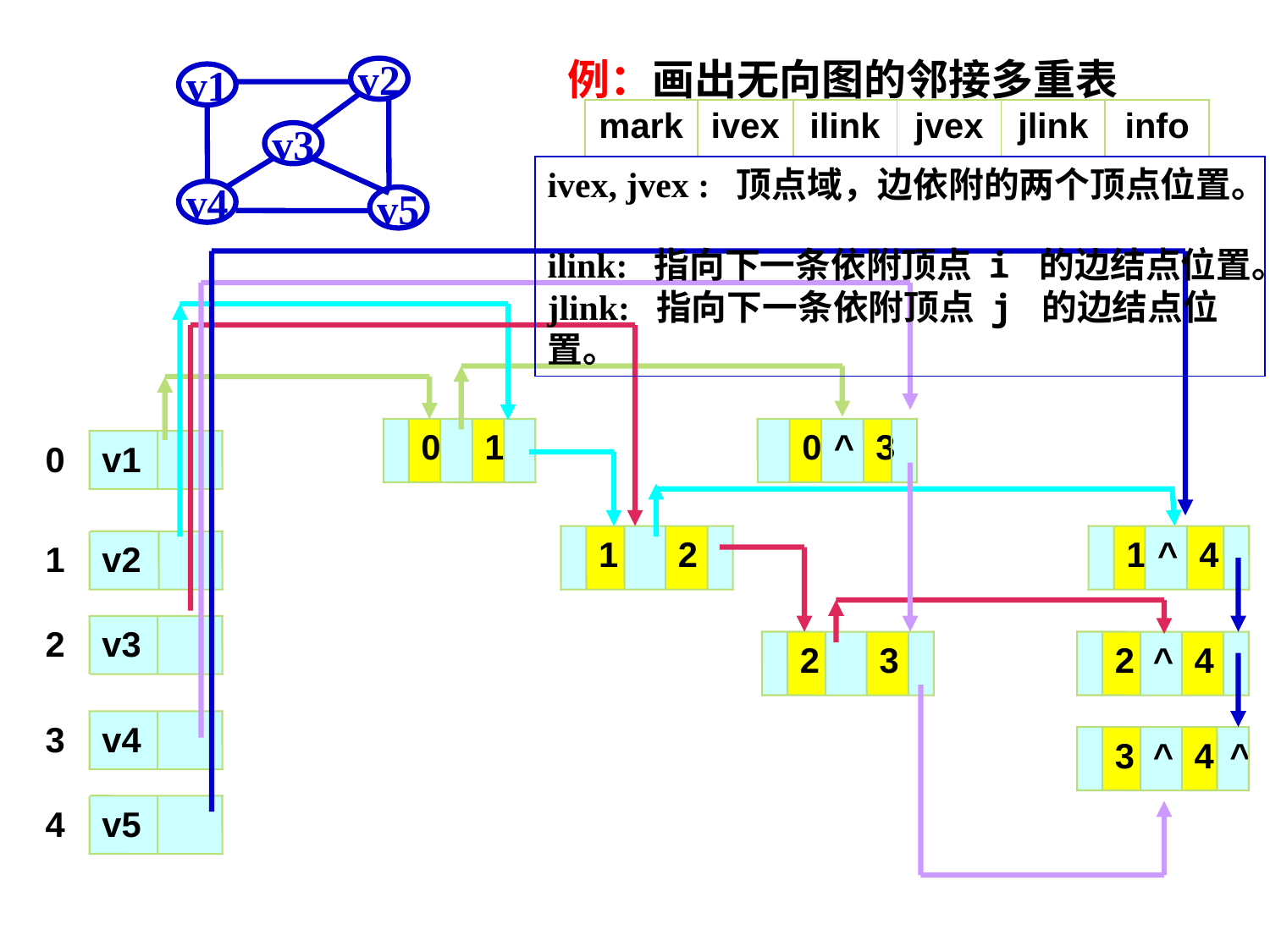

# 例：画出无向图的邻接多重表
v2
v1

v3

v4
v5

| mark | ivex | ilink | jvex | jlink | info |
| --- | --- | --- | --- | --- | --- |
ivex, jvex :  顶点域，边依附的两个顶点位置。
ilink:  指向下一条依附顶点 i 的边结点位置。
jlink:  指向下一条依附顶点 j 的边结点位置。

3

^

4

^

1

2

1

^

4

2

3

2

^

4

0

1

0

^

3

0
v1

1
v2

2
v3

3
v4

4
v5